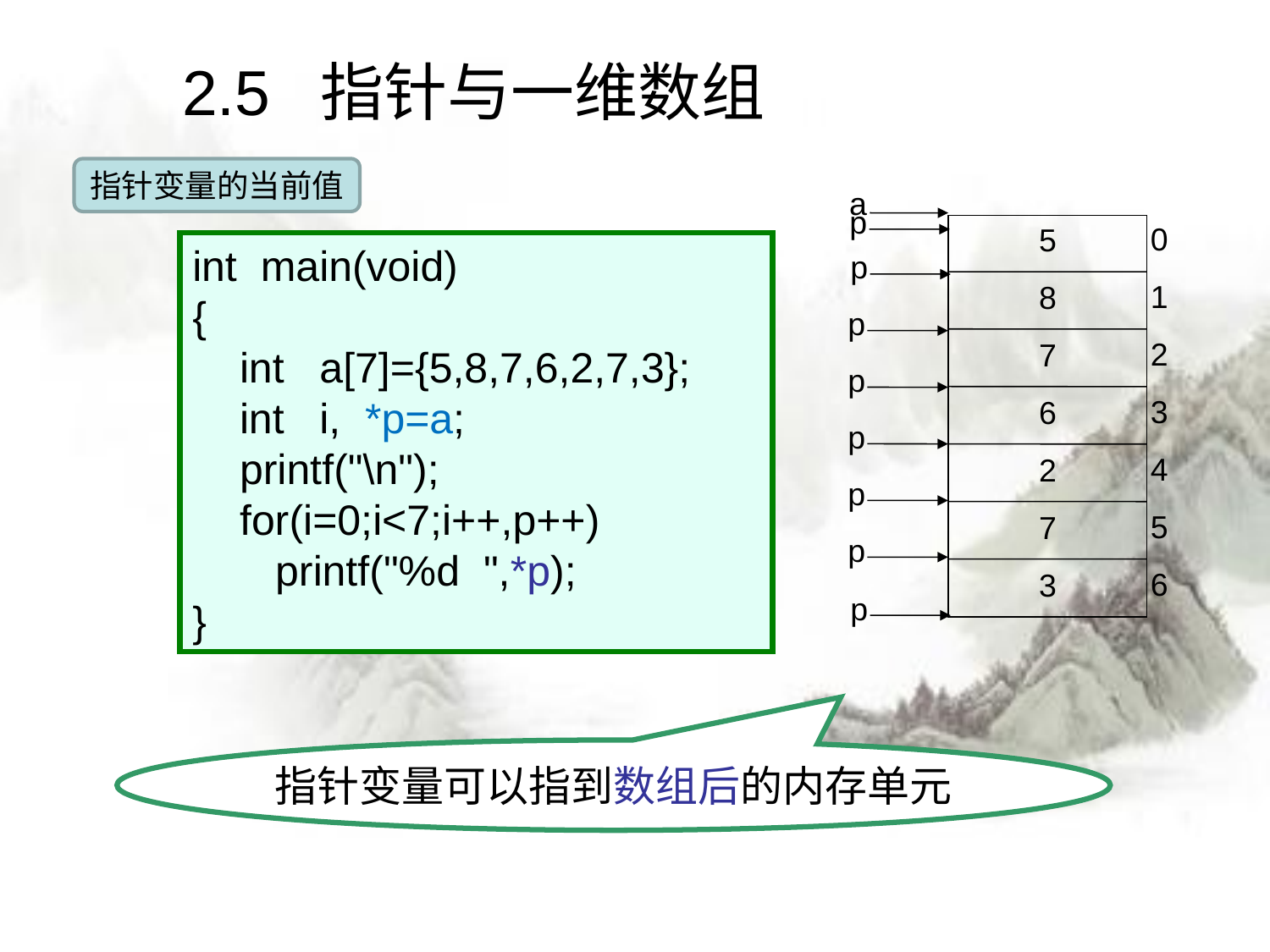

# 2.5  指针与一维数组
指针变量的当前值
a

0
5

1
8

2

7
3

6
4

2
5

7
6

3
p

int  main(void)
{
    int   a[7]={5,8,7,6,2,7,3};
    int   i,  *p=a;
    printf("\n");
    for(i=0;i<7;i++,p++)
       printf("%d  ",*p);
}
p

p

p

p

p

p

p

指针变量可以指到数组后的内存单元